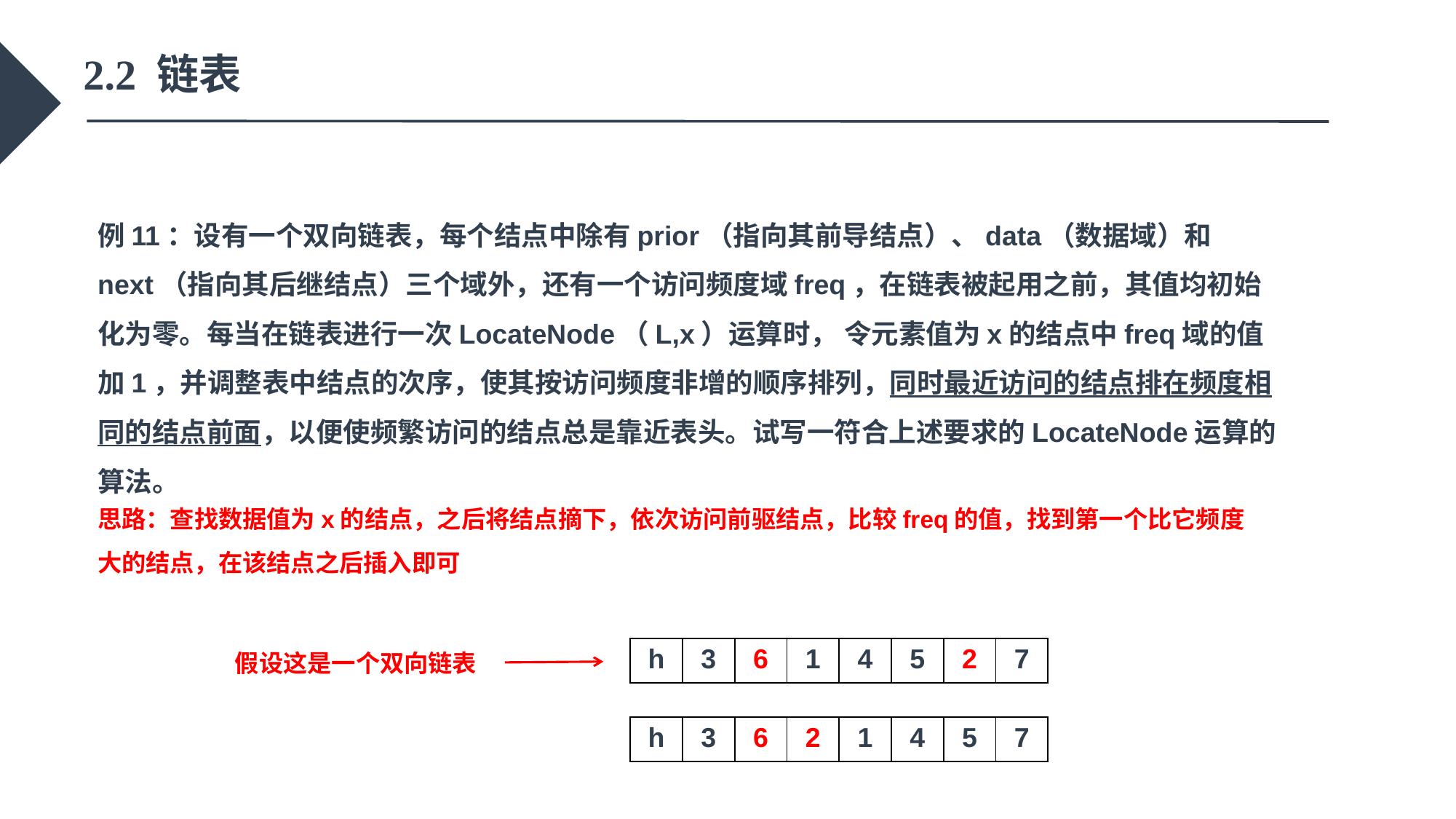

2.2 链表

例11：设有一个双向链表，每个结点中除有prior（指向其前导结点）、data（数据域）和next（指向其后继结点）三个域外，还有一个访问频度域freq，在链表被起用之前，其值均初始化为零。每当在链表进行一次LocateNode（L,x）运算时， 令元素值为x的结点中freq域的值加1，并调整表中结点的次序，使其按访问频度非增的顺序排列，同时最近访问的结点排在频度相同的结点前面，以便使频繁访问的结点总是靠近表头。试写一符合上述要求的LocateNode运算的算法。
思路：查找数据值为x的结点，之后将结点摘下，依次访问前驱结点，比较freq的值，找到第一个比它频度大的结点，在该结点之后插入即可
假设这是一个双向链表
| h | 3 | 6 | 1 | 4 | 5 | 2 | 7 |
| --- | --- | --- | --- | --- | --- | --- | --- |
| h | 3 | 6 | 2 | 1 | 4 | 5 | 7 |
| --- | --- | --- | --- | --- | --- | --- | --- |